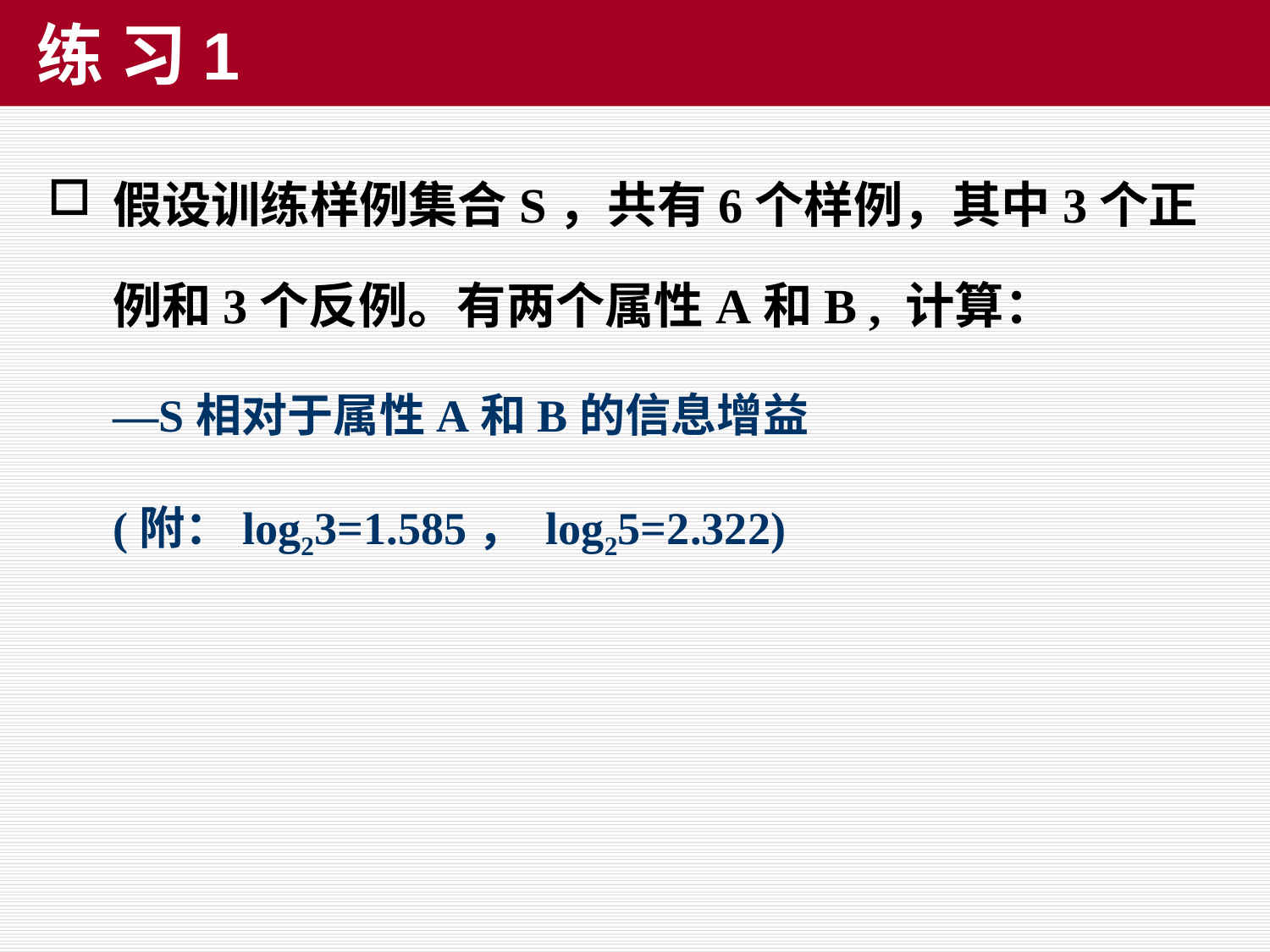

# 练 习1
假设训练样例集合S，共有6个样例，其中3个正例和3个反例。有两个属性A和B , 计算：
—S相对于属性A和B的信息增益
(附：log23=1.585， log25=2.322)